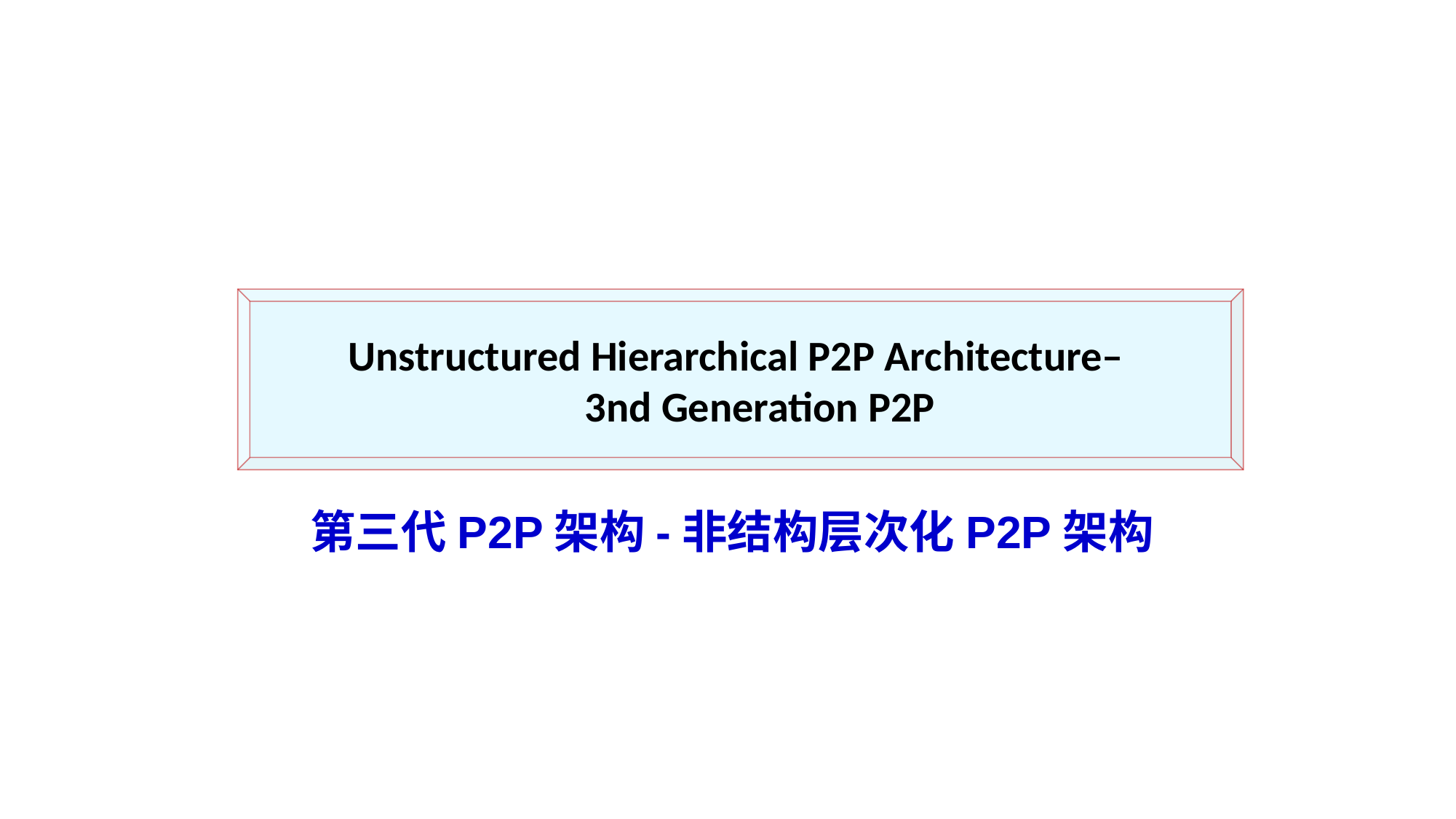

Unstructured Hierarchical P2P Architecture–
    3nd Generation P2P
第三代P2P架构-非结构层次化P2P架构